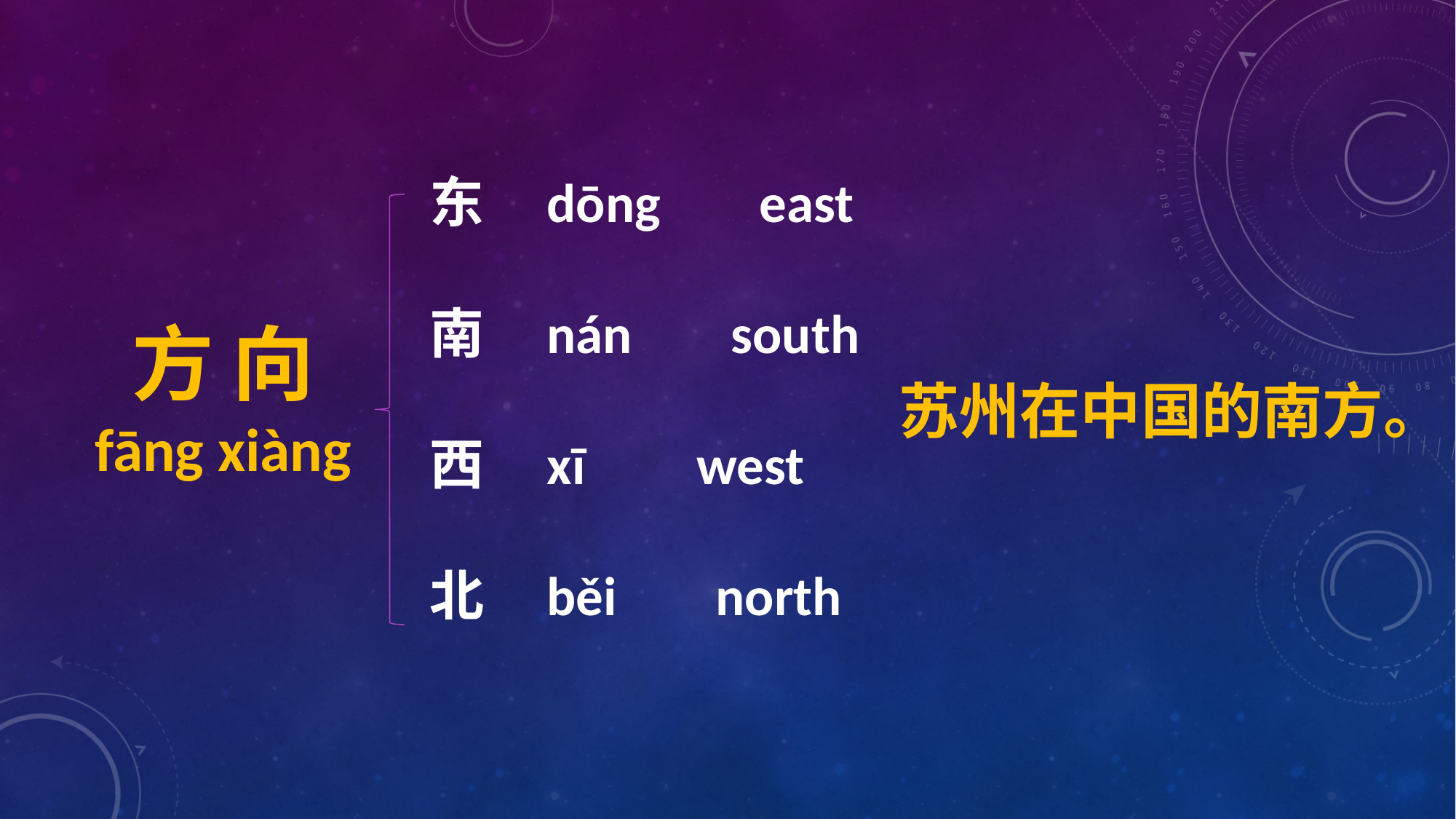

东    dōng        east

南    nán        south

西    xī         west

北    běi        north

方 向
fāng xiàng
苏州在中国的南方。